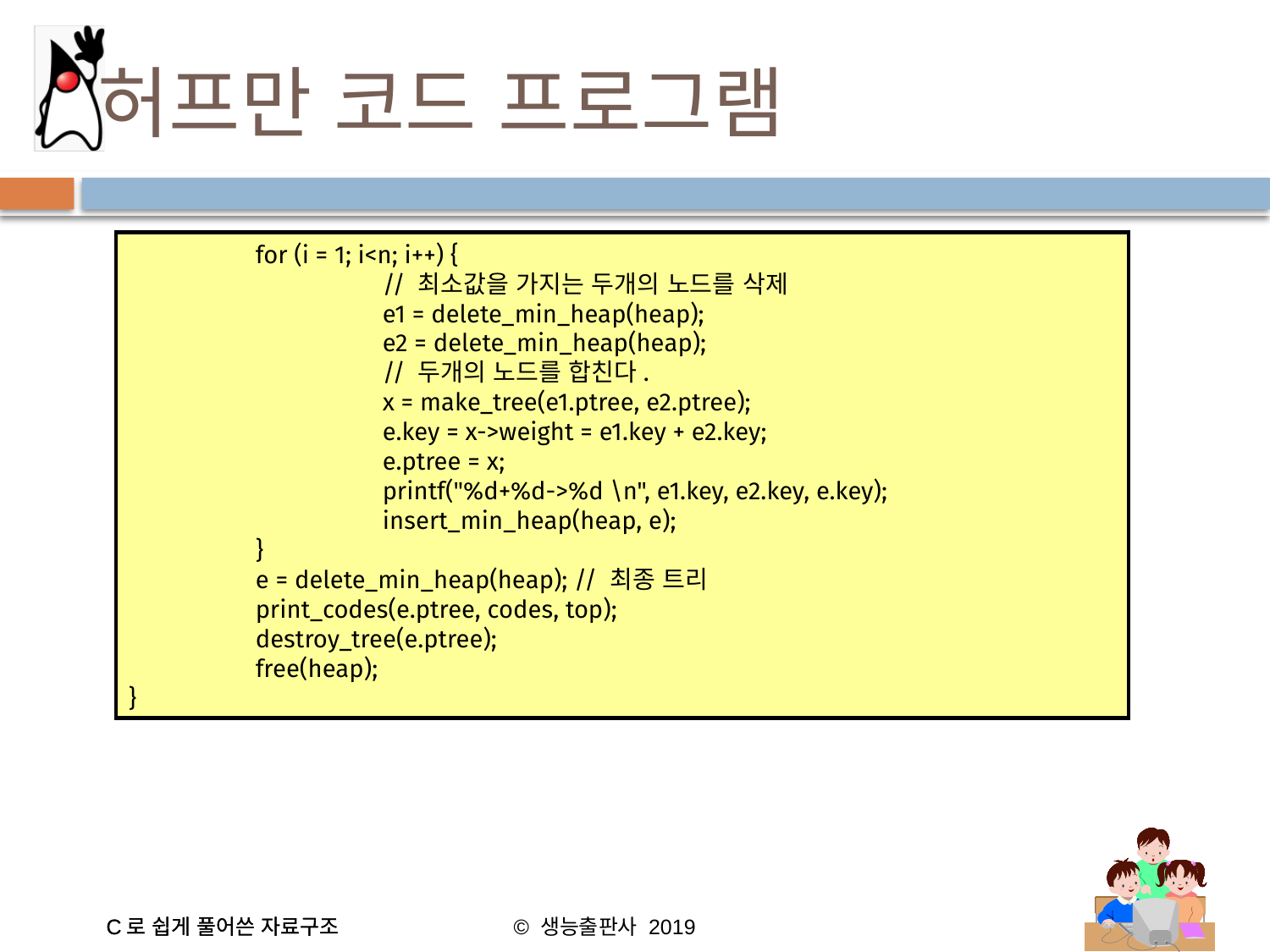

# 허프만 코드 프로그램
	for (i = 1; i<n; i++) {
		// 최소값을 가지는 두개의 노드를 삭제
		e1 = delete_min_heap(heap);
		e2 = delete_min_heap(heap);
		// 두개의 노드를 합친다.
		x = make_tree(e1.ptree, e2.ptree);
		e.key = x->weight = e1.key + e2.key;
		e.ptree = x;
		printf("%d+%d->%d \n", e1.key, e2.key, e.key);
		insert_min_heap(heap, e);
	}
	e = delete_min_heap(heap); // 최종 트리
	print_codes(e.ptree, codes, top);
	destroy_tree(e.ptree);
	free(heap);
}